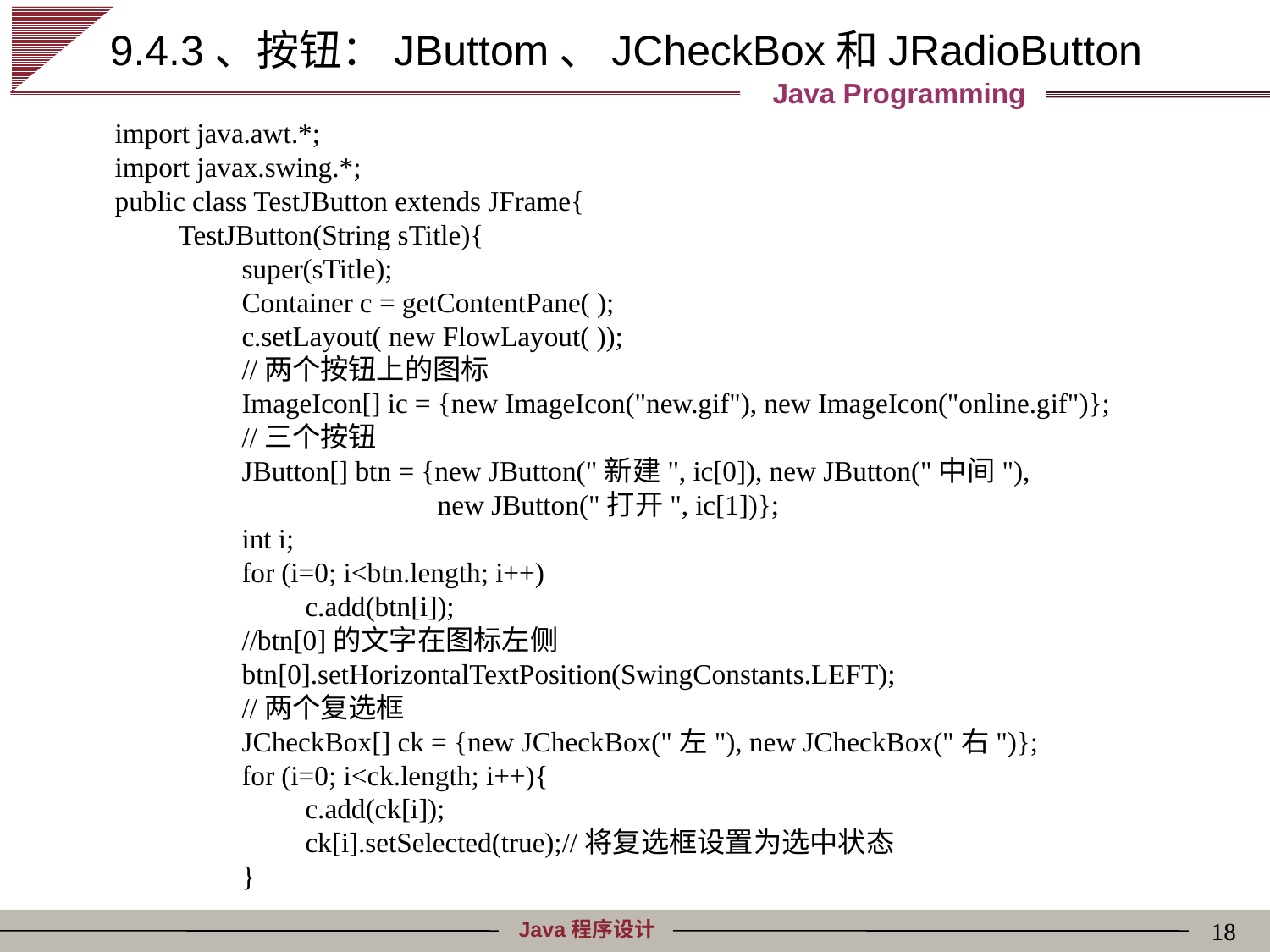

# 9.4.3、按钮：JButtom、JCheckBox和JRadioButton
import java.awt.*;
import javax.swing.*;
public class TestJButton extends JFrame{
TestJButton(String sTitle){
super(sTitle);
Container c = getContentPane( );
c.setLayout( new FlowLayout( ));
//两个按钮上的图标
ImageIcon[] ic = {new ImageIcon("new.gif"), new ImageIcon("online.gif")};
//三个按钮
JButton[] btn = {new JButton("新建", ic[0]), new JButton("中间"),
                            new JButton("打开", ic[1])};
int i;
for (i=0; i<btn.length; i++)
c.add(btn[i]);
//btn[0]的文字在图标左侧
btn[0].setHorizontalTextPosition(SwingConstants.LEFT);
//两个复选框
JCheckBox[] ck = {new JCheckBox("左"), new JCheckBox("右")};
for (i=0; i<ck.length; i++){
c.add(ck[i]);
ck[i].setSelected(true);//将复选框设置为选中状态
}